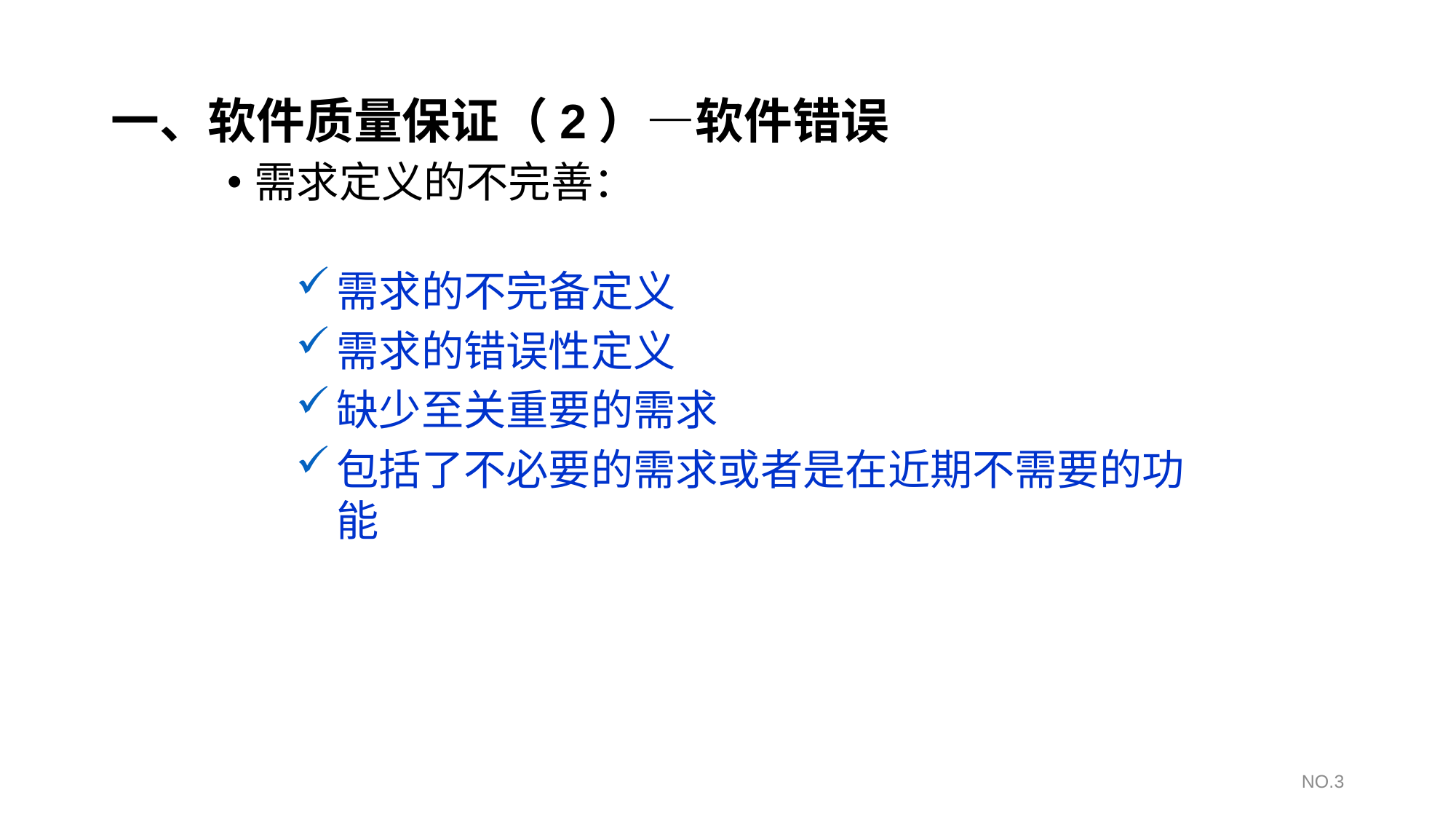

# 一、软件质量保证（2）—软件错误
需求定义的不完善：
需求的不完备定义
需求的错误性定义
缺少至关重要的需求
包括了不必要的需求或者是在近期不需要的功能
NO.3